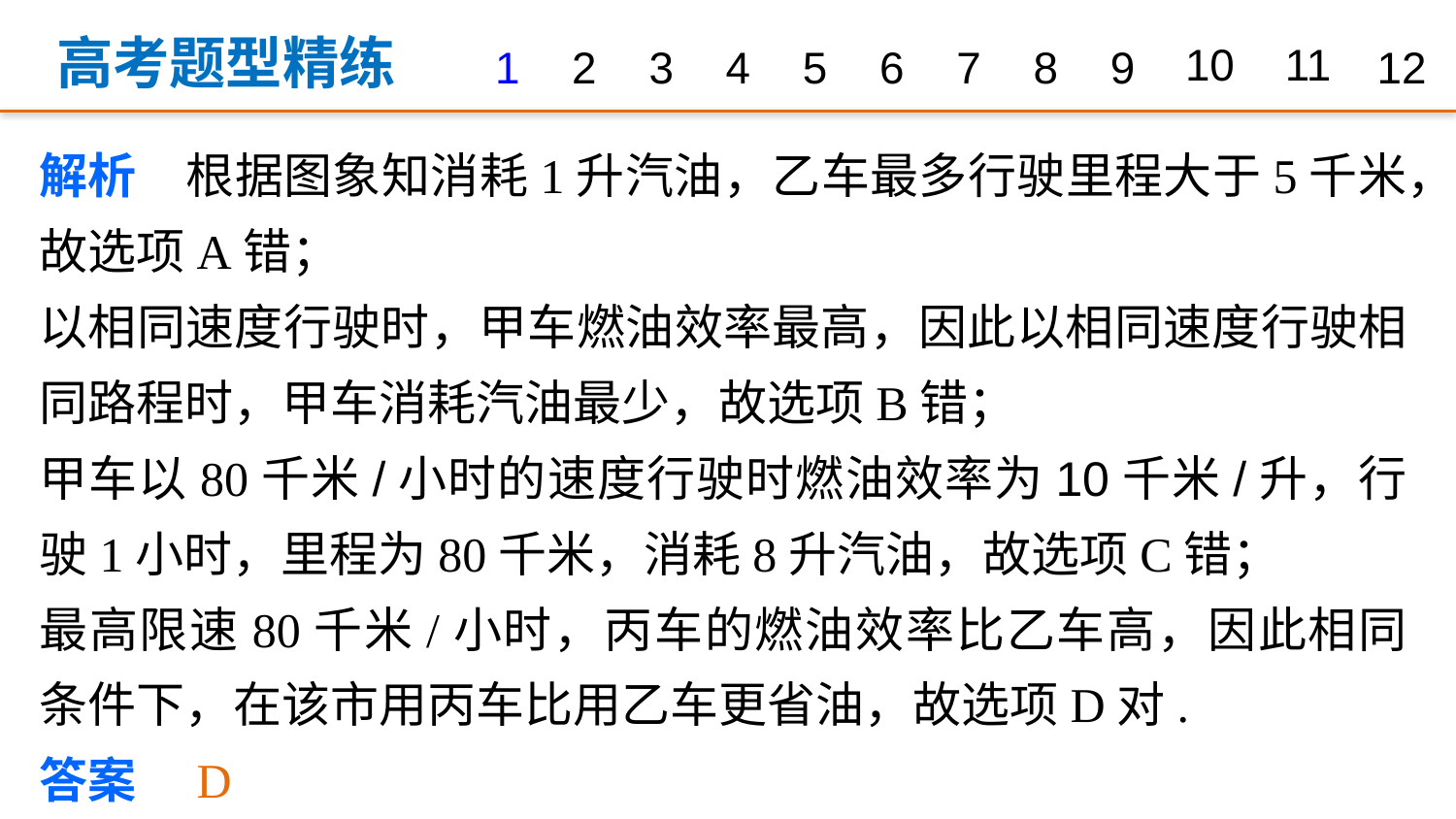

高考题型精练
1
2
3
4
5
6
7
8
9
10
11
12
解析　根据图象知消耗1升汽油，乙车最多行驶里程大于5千米，故选项A错；
以相同速度行驶时，甲车燃油效率最高，因此以相同速度行驶相同路程时，甲车消耗汽油最少，故选项B错；
甲车以80千米/小时的速度行驶时燃油效率为10千米/升，行驶1小时，里程为80千米，消耗8升汽油，故选项C错；
最高限速80千米/小时，丙车的燃油效率比乙车高，因此相同条件下，在该市用丙车比用乙车更省油，故选项D对.
答案　D